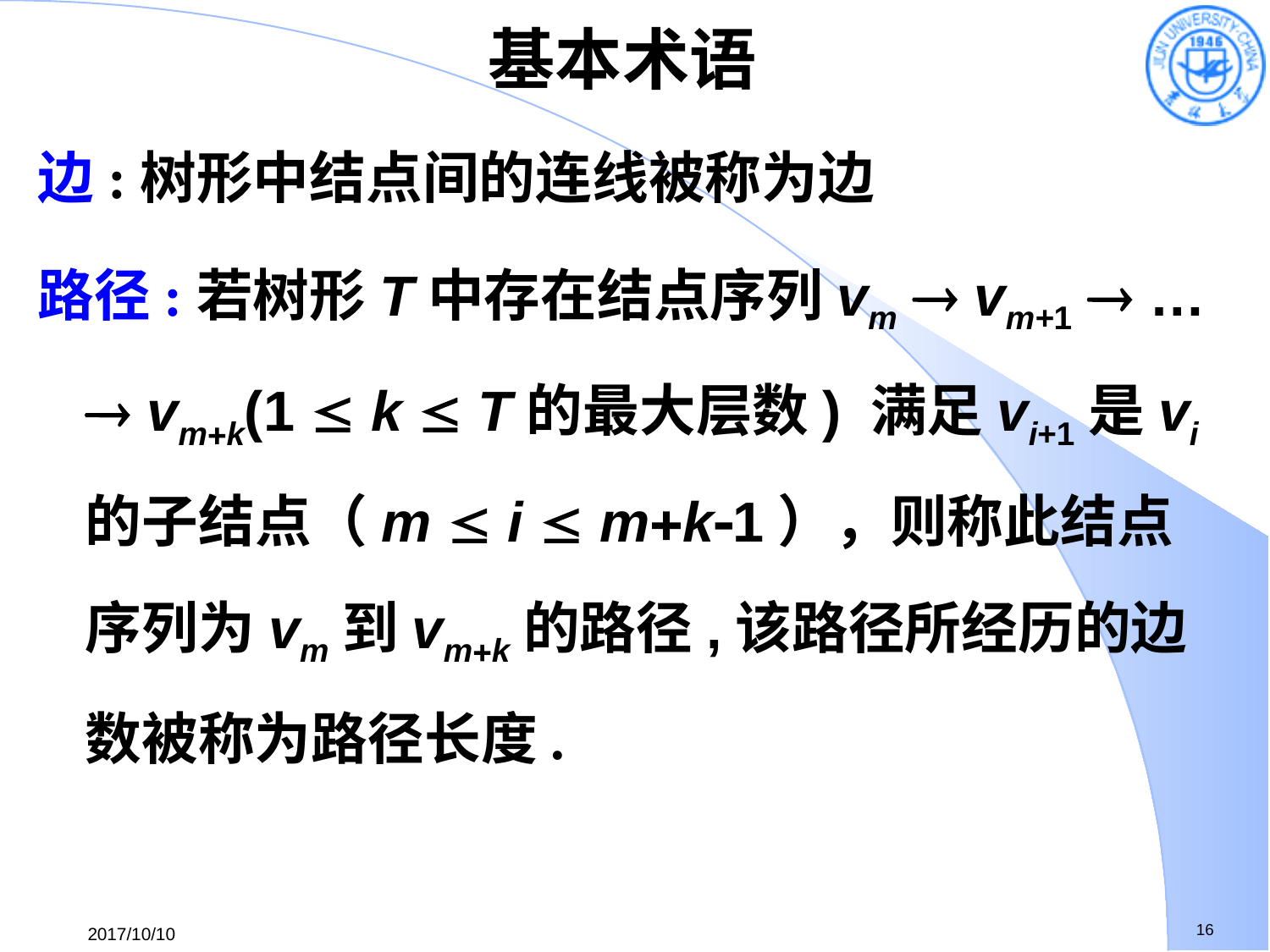

基本术语
边:树形中结点间的连线被称为边
路径:若树形T中存在结点序列vm → vm+1 → … → vm+k(1 ≤ k ≤ T的最大层数) 满足vi+1是vi的子结点（m ≤ i ≤ m+k−1），则称此结点序列为vm到vm+k的路径,该路径所经历的边数被称为路径长度.